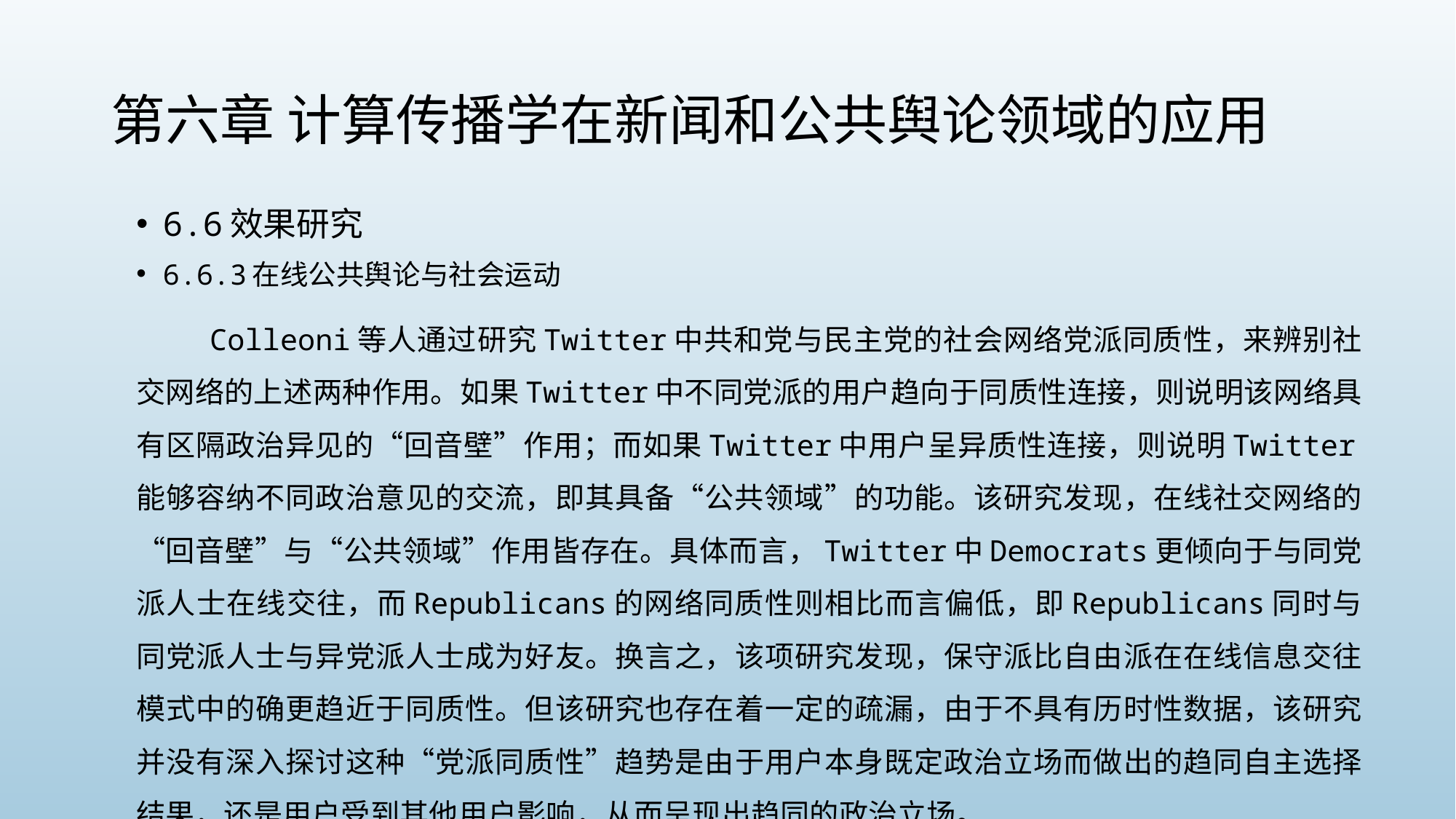

# 第六章 计算传播学在新闻和公共舆论领域的应用
6.6效果研究
6.6.3在线公共舆论与社会运动
    Colleoni等人通过研究Twitter中共和党与民主党的社会网络党派同质性，来辨别社交网络的上述两种作用。如果Twitter中不同党派的用户趋向于同质性连接，则说明该网络具有区隔政治异见的“回音壁”作用；而如果Twitter中用户呈异质性连接，则说明Twitter能够容纳不同政治意见的交流，即其具备“公共领域”的功能。该研究发现，在线社交网络的“回音壁”与“公共领域”作用皆存在。具体而言，Twitter中Democrats更倾向于与同党派人士在线交往，而Republicans的网络同质性则相比而言偏低，即Republicans同时与同党派人士与异党派人士成为好友。换言之，该项研究发现，保守派比自由派在在线信息交往模式中的确更趋近于同质性。但该研究也存在着一定的疏漏，由于不具有历时性数据，该研究并没有深入探讨这种“党派同质性”趋势是由于用户本身既定政治立场而做出的趋同自主选择结果，还是用户受到其他用户影响，从而呈现出趋同的政治立场。